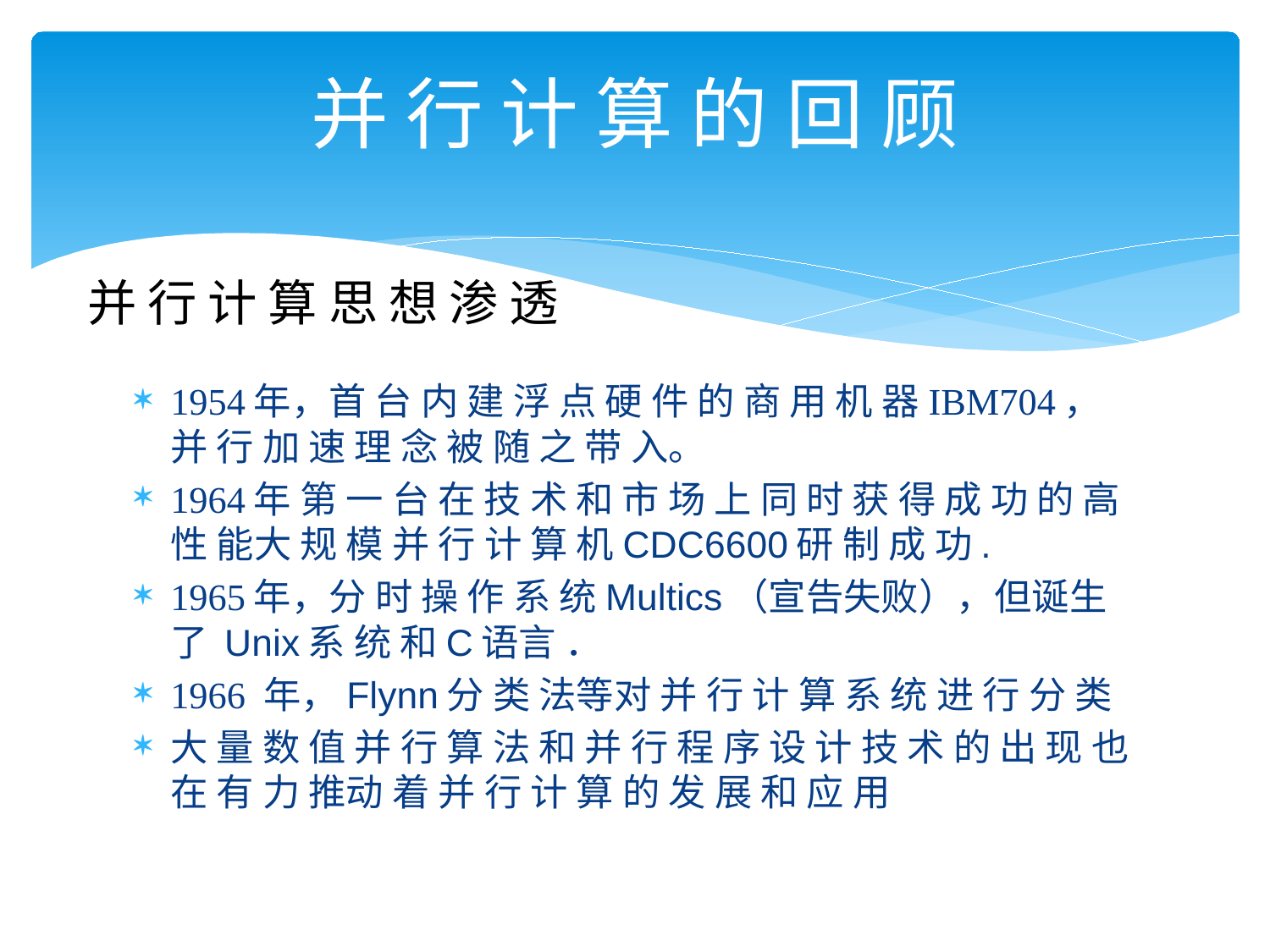

# 并 行 计 算 的 回 顾
并 行 计 算 思 想 渗 透
1954年，首 台 内 建 浮 点 硬 件 的 商 用 机 器IBM704，并 行 加 速 理 念 被 随 之 带 入。
1964年 第 一 台 在 技 术 和 市 场 上 同 时 获 得 成 功 的 高 性 能大 规 模 并 行 计 算 机CDC6600研 制 成 功.
1965年，分 时 操 作 系 统Multics（宣告失败），但诞生了 Unix系 统 和C语言 ．
1966 年，Flynn分 类 法等对 并 行 计 算 系 统 进 行 分 类
大 量 数 值 并 行 算 法 和 并 行 程 序 设 计 技 术 的 出 现 也 在 有 力 推动 着 并 行 计 算 的 发 展 和 应 用